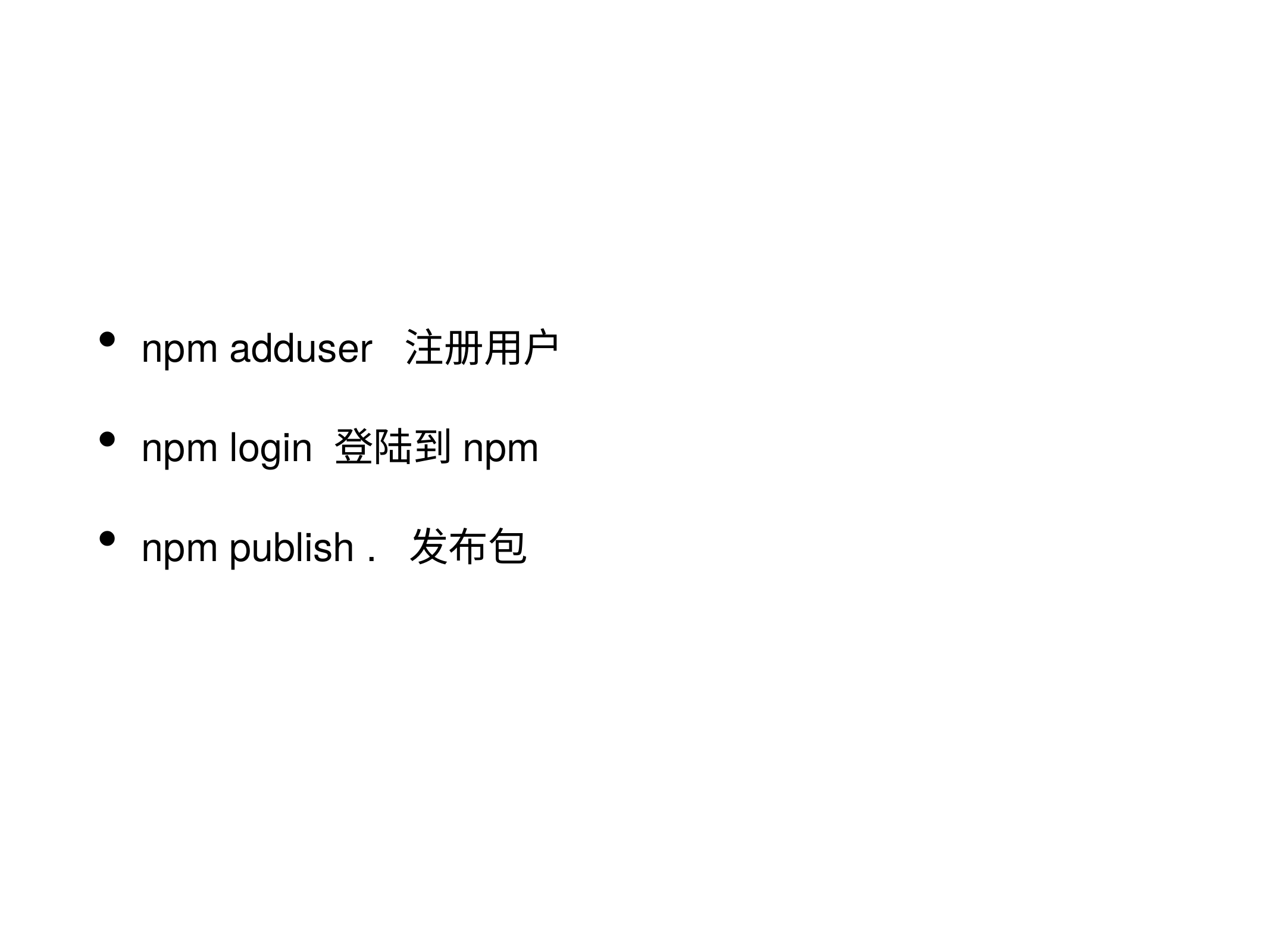

npm adduser  注册用户
npm login 登陆到npm
npm publish .  发布包